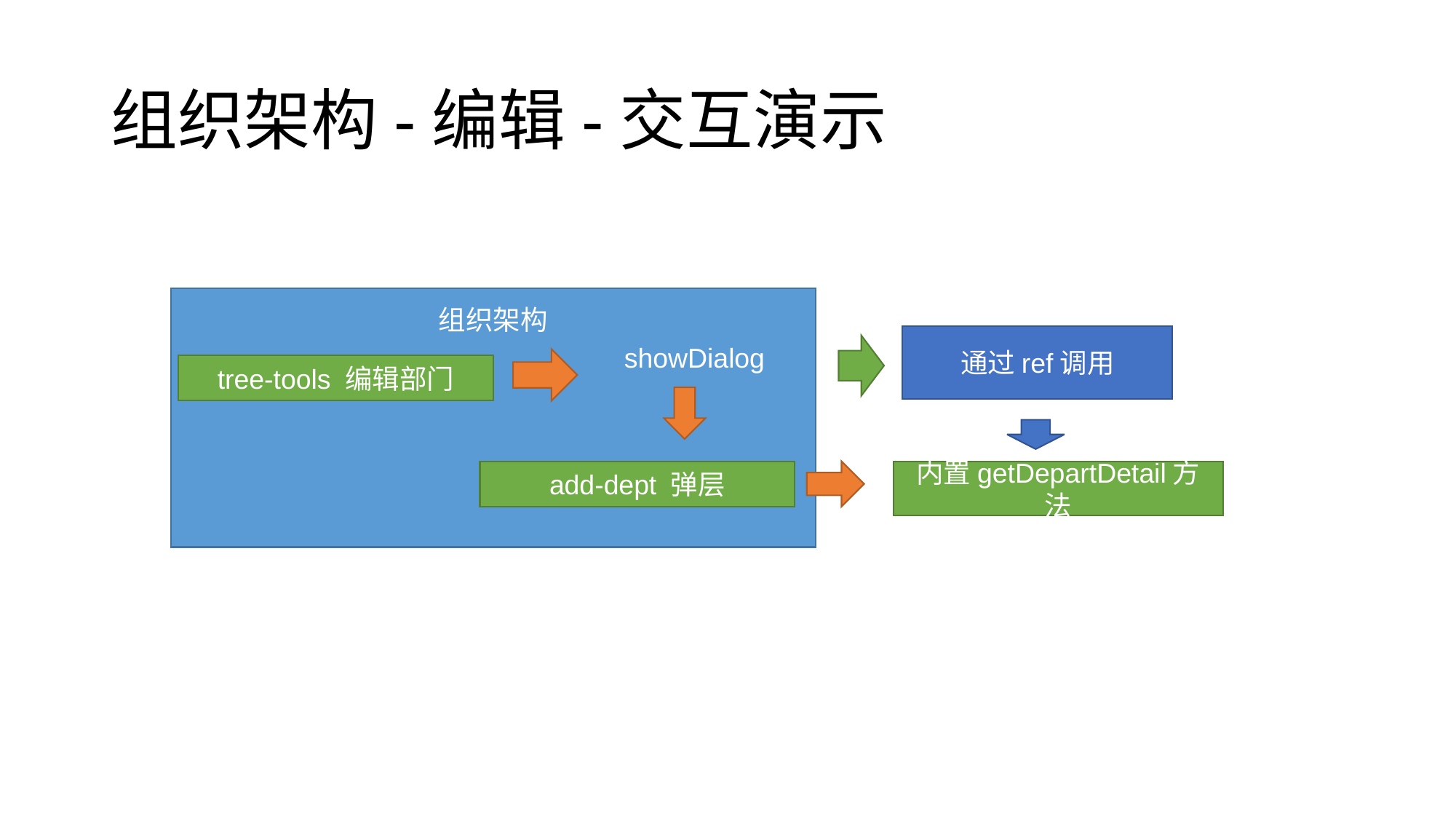

# 组织架构-编辑-交互演示
组织架构

通过ref调用
showDialog

tree-tools 编辑部门

内置getDepartDetail方法
add-dept 弹层